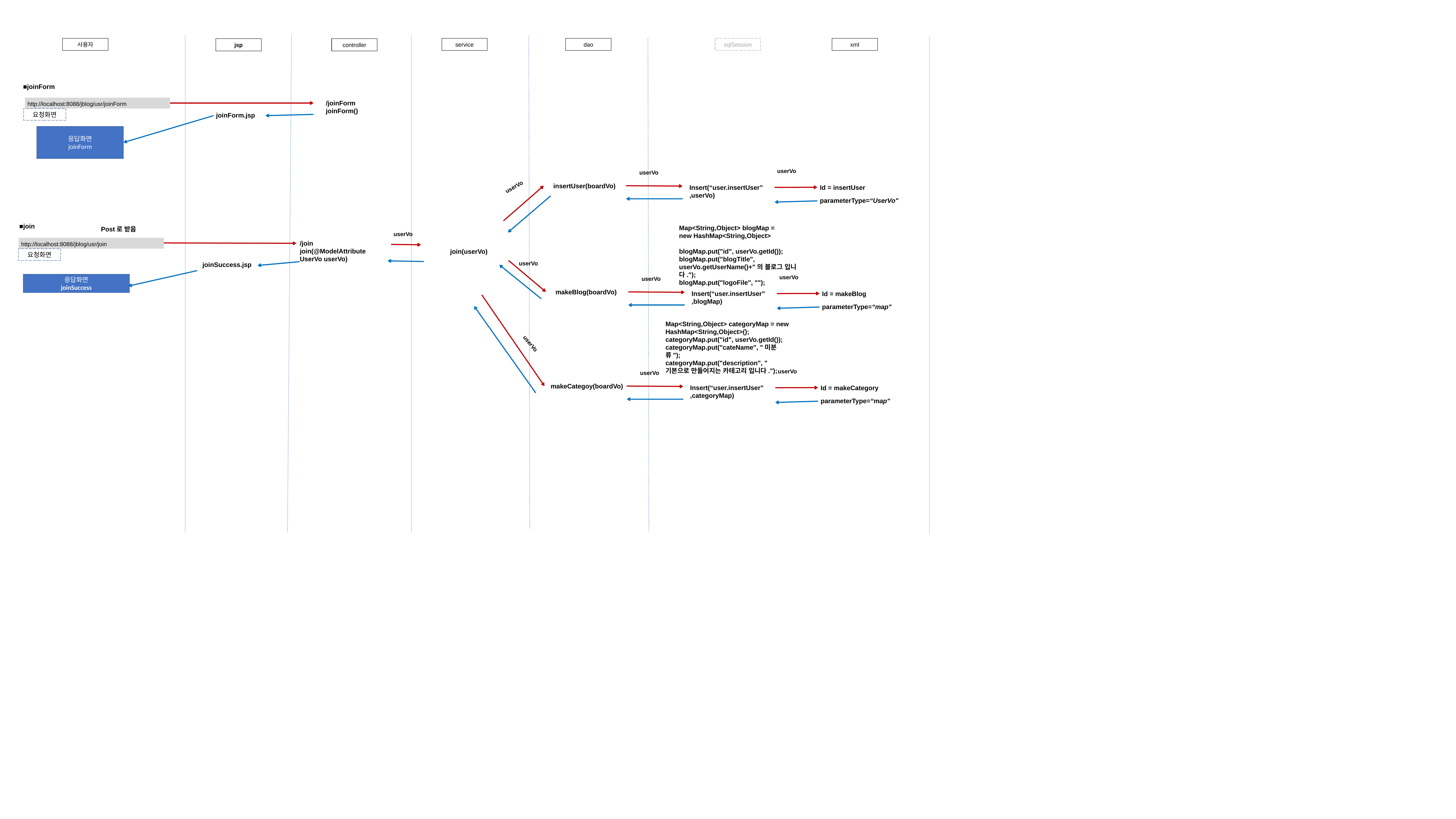

사용자
service
dao
sqlSession
xml
jsp
controller
■joinForm
http://localhost:8088/jblog/usr/joinForm
/joinForm
joinForm()
요청화면
joinForm.jsp
응답화면
joinForm
userVo
userVo
insertUser(boardVo)
userVo
Insert(“user.insertUser”,userVo)
Id = insertUser
parameterType=“UserVo"
■join
Map<String,Object> blogMap =
new HashMap<String,Object>

blogMap.put("id", userVo.getId());
blogMap.put("blogTitle", userVo.getUserName()+"의 블로그 입니다.");
blogMap.put("logoFile", "");
Post로 받음
userVo
http://localhost:8088/jblog/usr/join
/join
join(@ModelAttribute UserVo userVo)
join(userVo)
요청화면
userVo
joinSuccess.jsp
userVo
userVo
응답화면
joinSuccess
makeBlog(boardVo)
Insert(“user.insertUser”,blogMap)
Id = makeBlog
parameterType=“map"
Map<String,Object> categoryMap = new HashMap<String,Object>();
categoryMap.put("id", userVo.getId());
categoryMap.put("cateName", "미분류");
categoryMap.put("description", "기본으로 만들어지는 카테고리 입니다.");
userVo
userVo
userVo
makeCategoy(boardVo)
Insert(“user.insertUser”,categoryMap)
Id = makeCategory
parameterType=“map"